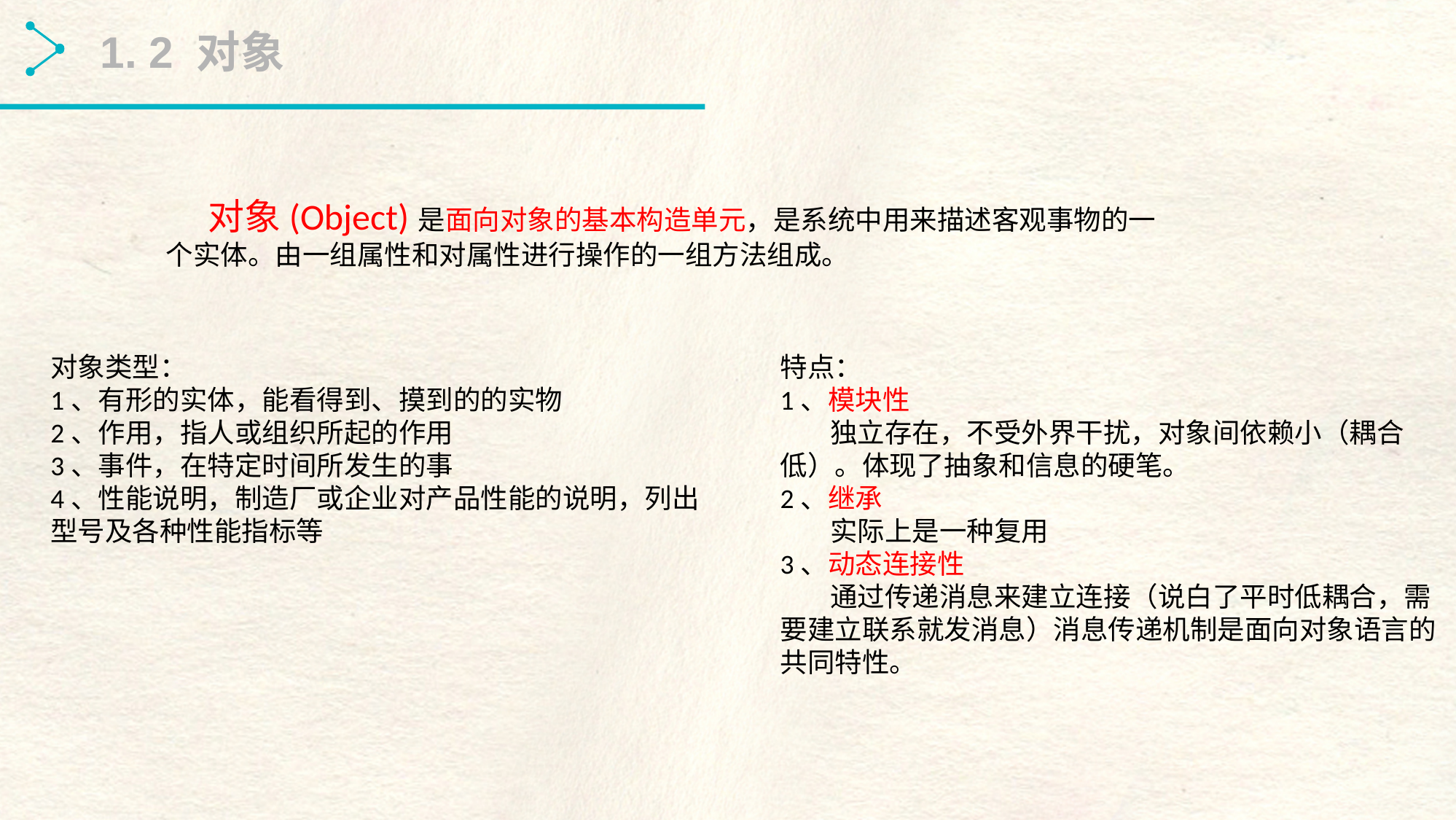

1. 2 对象

    对象(Object)是面向对象的基本构造单元，是系统中用来描述客观事物的一个实体。由一组属性和对属性进行操作的一组方法组成。
特点：
1、模块性
       独立存在，不受外界干扰，对象间依赖小（耦合低）。体现了抽象和信息的硬笔。
2、继承
       实际上是一种复用
3、动态连接性
       通过传递消息来建立连接（说白了平时低耦合，需要建立联系就发消息）消息传递机制是面向对象语言的共同特性。

对象类型：
1、有形的实体，能看得到、摸到的的实物
2、作用，指人或组织所起的作用
3、事件，在特定时间所发生的事
4、性能说明，制造厂或企业对产品性能的说明，列出型号及各种性能指标等